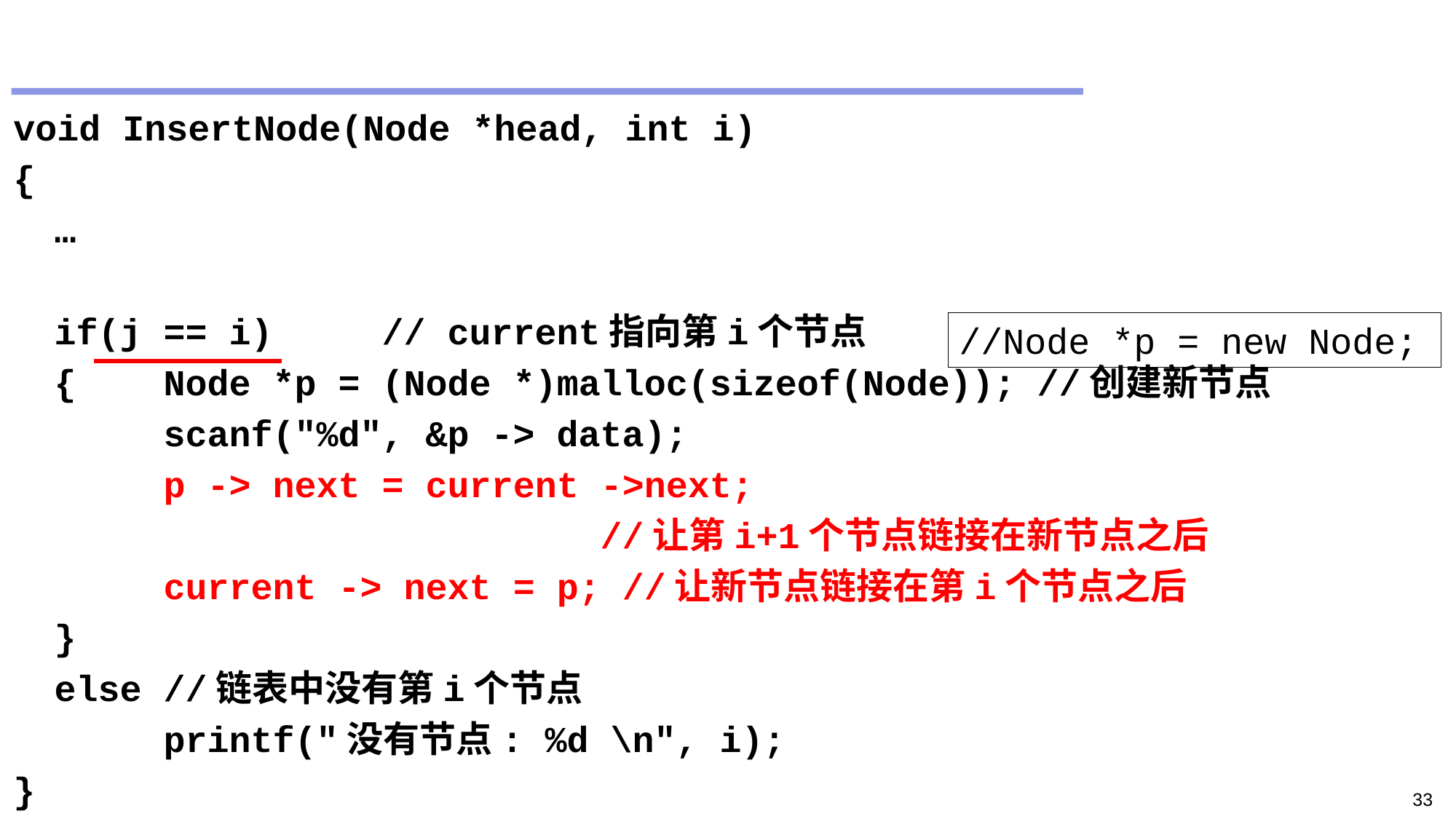

#
void InsertNode(Node *head, int i)
{
	…

	if(j == i)	// current指向第i个节点
	{	Node *p = (Node *)malloc(sizeof(Node));	//创建新节点
		scanf("%d", &p -> data);
		p -> next = current ->next;
						//让第i+1个节点链接在新节点之后
		current -> next = p; //让新节点链接在第i个节点之后
	}
	else	//链表中没有第i个节点
		printf("没有节点: %d \n", i);
}
//Node *p = new Node;
33